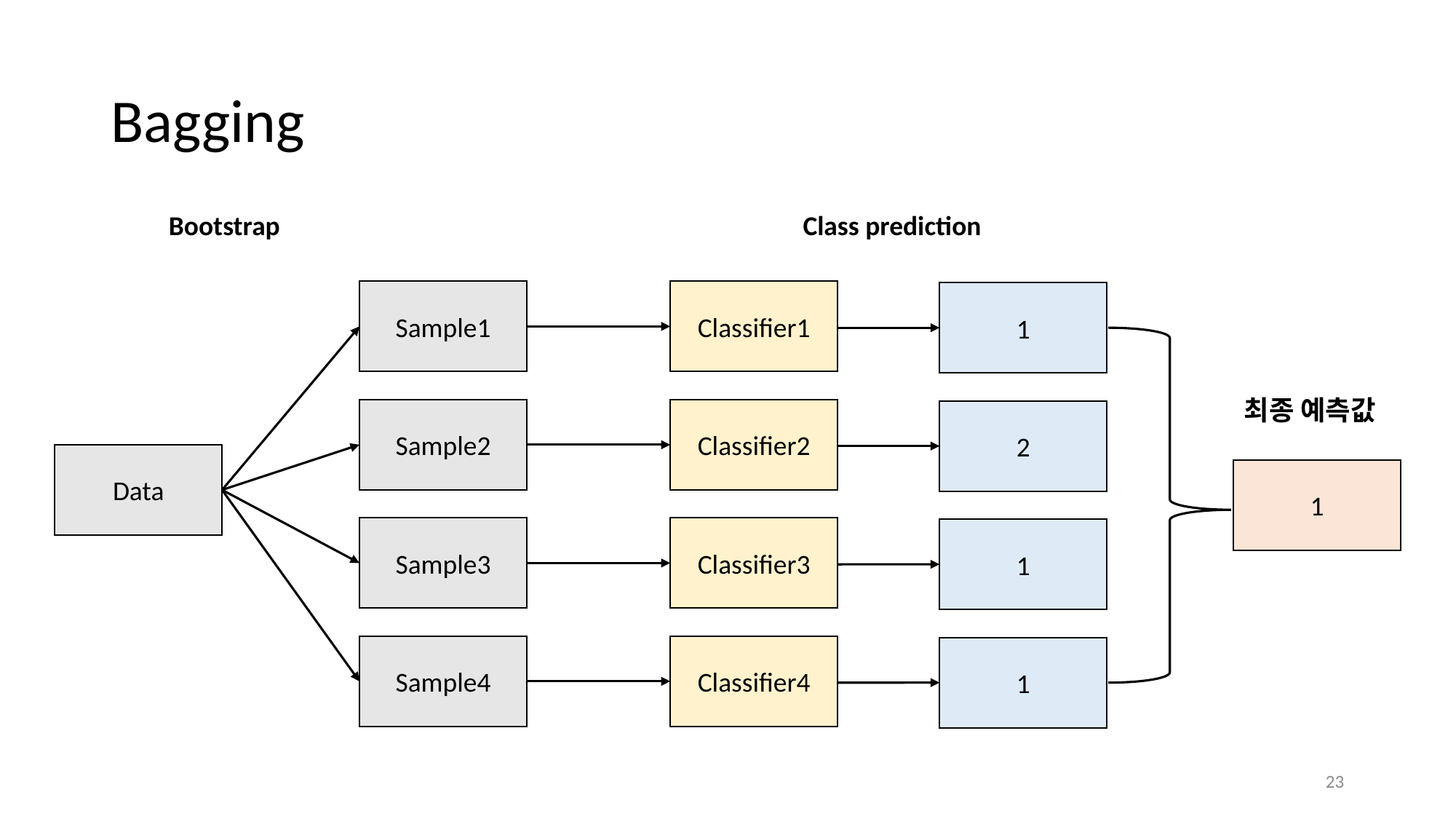

# Bagging
Class prediction
Bootstrap
Sample1
Sample2
Sample3
Sample4
Data
Classifier1
Classifier2
Classifier3
Classifier4
1
2
1
1

최종 예측값
1
23